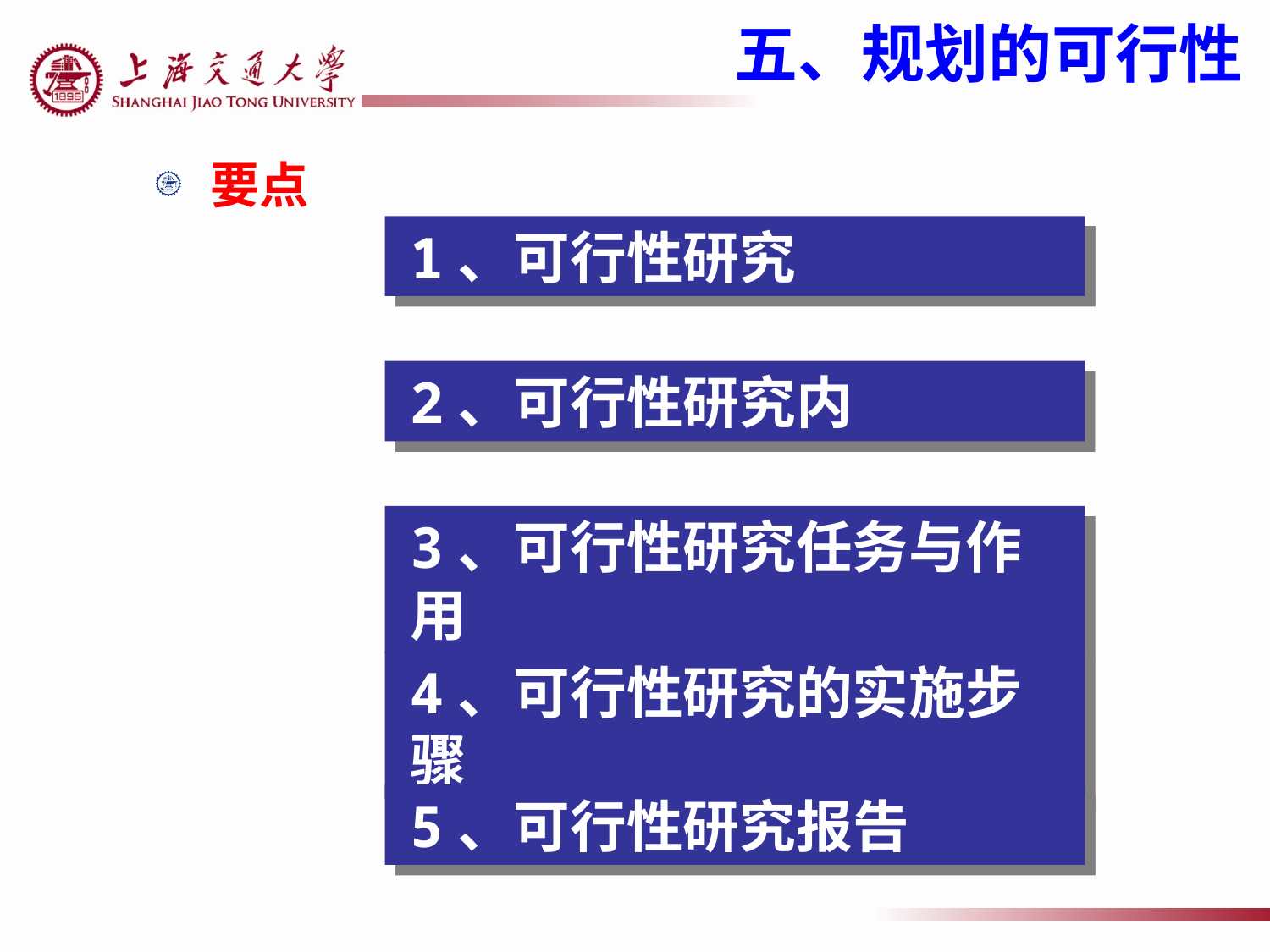

五、规划的可行性
要点
1、可行性研究
2、可行性研究内
3、可行性研究任务与作用
4、可行性研究的实施步骤
5、可行性研究报告